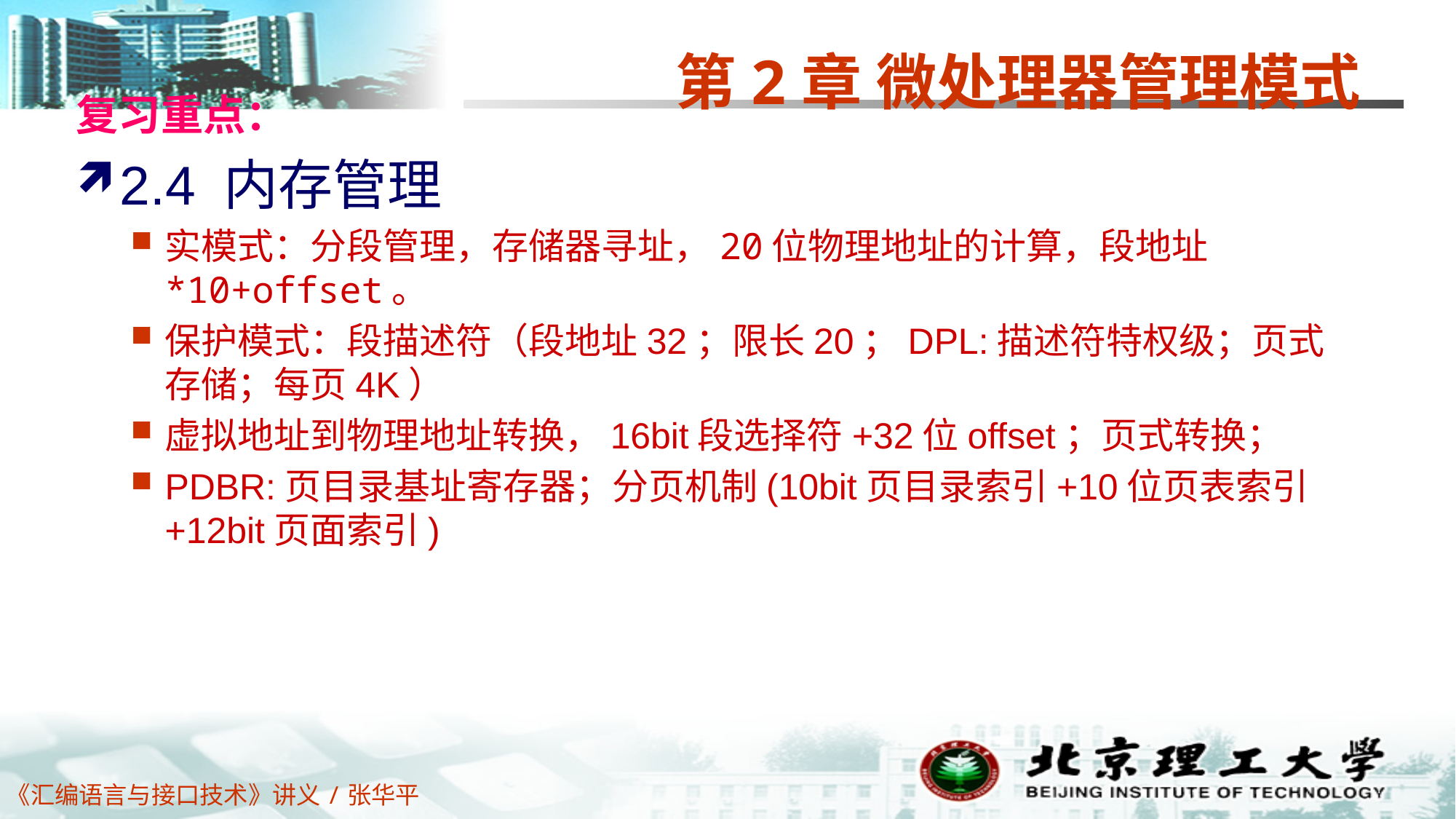

# 第2章 微处理器管理模式
复习重点：
2.4 内存管理
实模式：分段管理，存储器寻址，20位物理地址的计算，段地址*10+offset。
保护模式：段描述符（段地址32；限长20；DPL:描述符特权级；页式存储；每页4K）
虚拟地址到物理地址转换，16bit段选择符+32位offset；页式转换；
PDBR:页目录基址寄存器；分页机制(10bit页目录索引+10位页表索引+12bit页面索引)